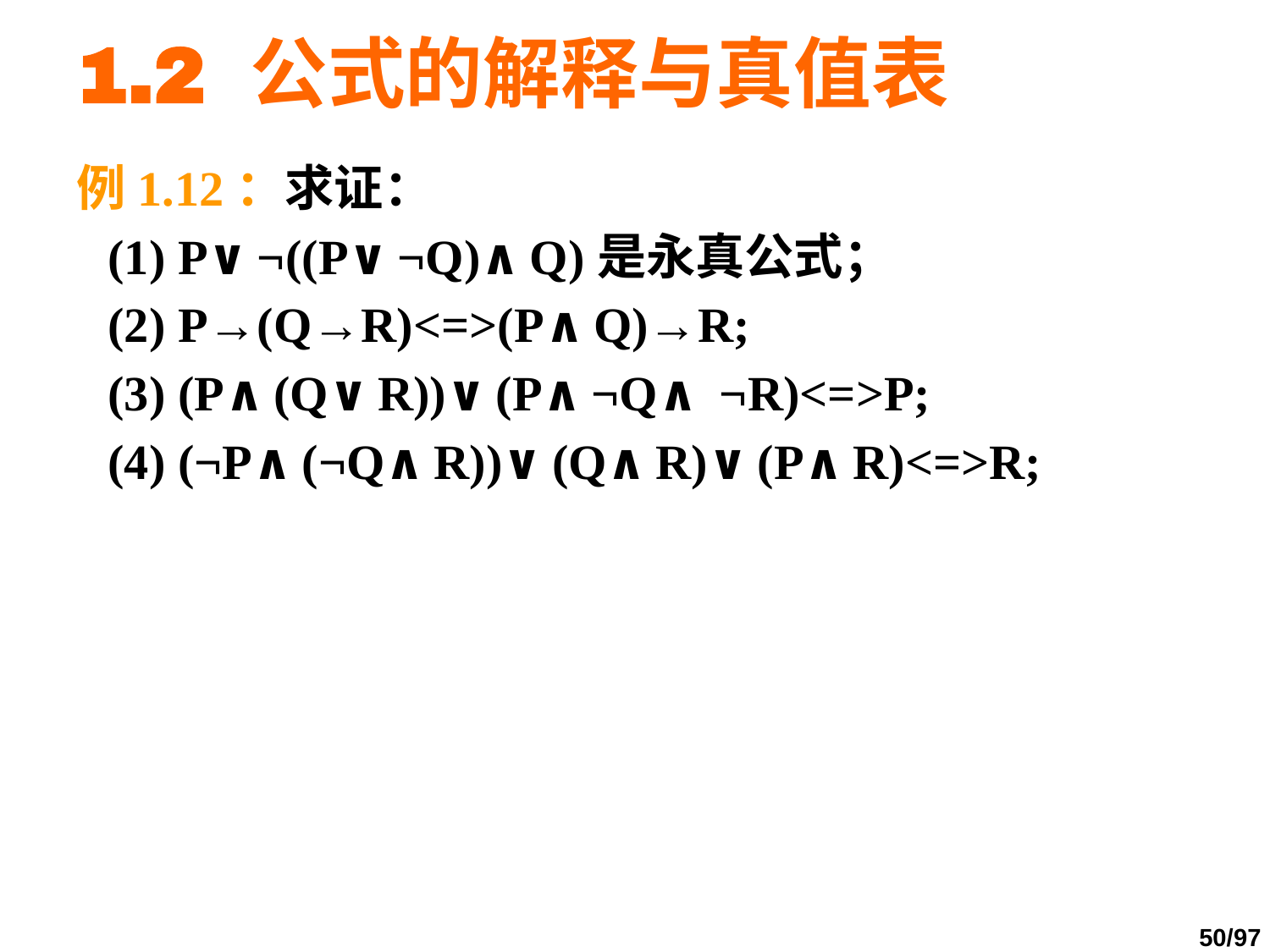

# 1.2 公式的解释与真值表
例1.12：求证：
	(1) P∨¬((P∨¬Q)∧Q)是永真公式；
 	(2) P→(Q→R)<=>(P∧Q)→R;
 	(3) (P∧(Q∨R))∨(P∧¬Q∧ ¬R)<=>P;
 	(4) (¬P∧(¬Q∧R))∨(Q∧R)∨(P∧R)<=>R;